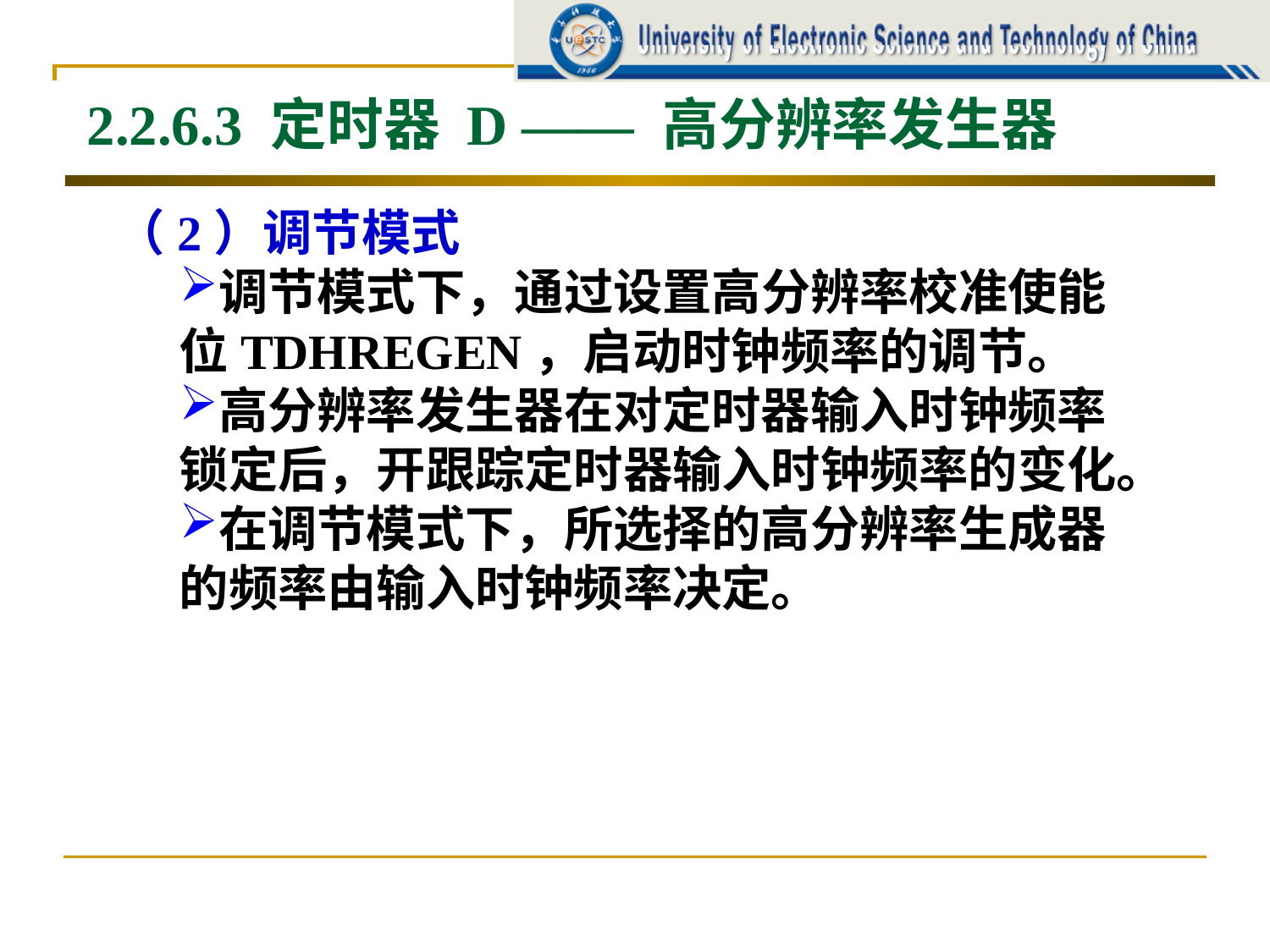

2.2.6.3 定时器 D —— 高分辨率发生器
（2）调节模式
调节模式下，通过设置高分辨率校准使能位TDHREGEN，启动时钟频率的调节。
高分辨率发生器在对定时器输入时钟频率锁定后，开跟踪定时器输入时钟频率的变化。
在调节模式下，所选择的高分辨率生成器的频率由输入时钟频率决定。